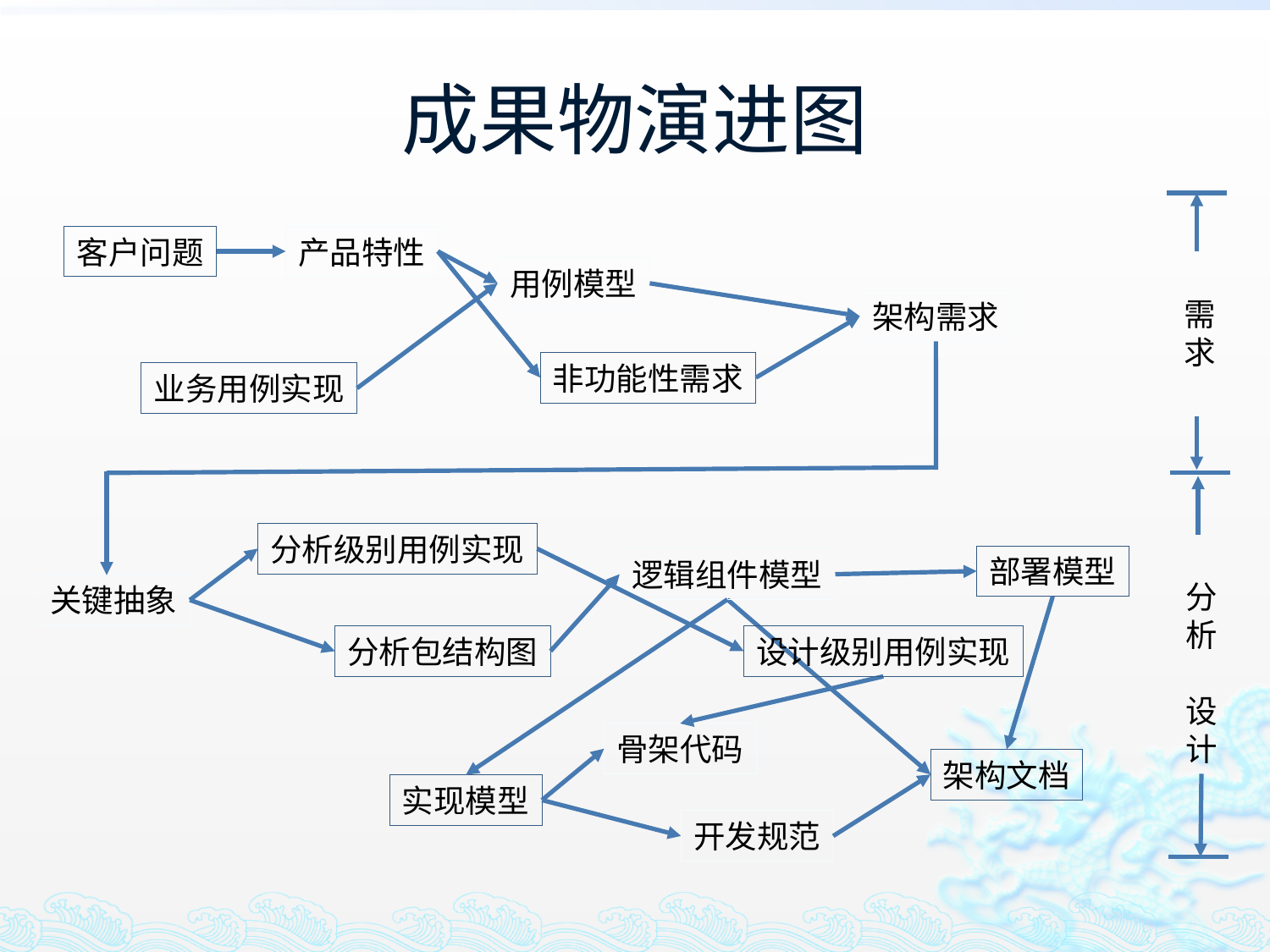

# 成果物演进图
客户问题
产品特性
用例模型
需
求
架构需求
非功能性需求
业务用例实现
分析级别用例实现
部署模型
逻辑组件模型
分
析

设
计
关键抽象
分析包结构图
设计级别用例实现
骨架代码
架构文档
实现模型
开发规范